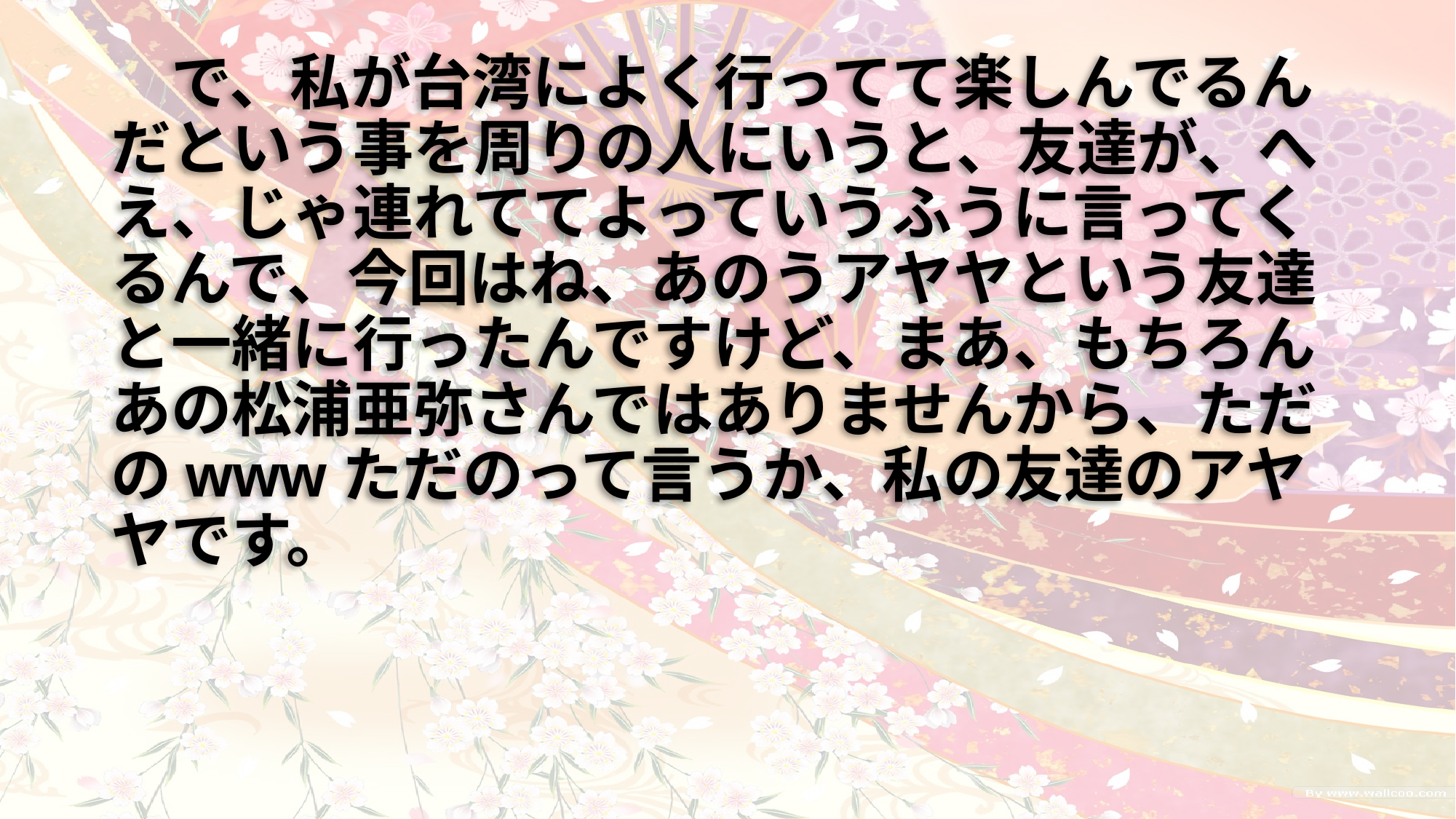

で、私が台湾によく行ってて楽しんでるんだという事を周りの人にいうと、友達が、へえ、じゃ連れててよっていうふうに言ってくるんで、今回はね、あのうアヤヤという友達と一緒に行ったんですけど、まあ、もちろんあの松浦亜弥さんではありませんから、ただのwwwただのって言うか、私の友達のアヤヤです。